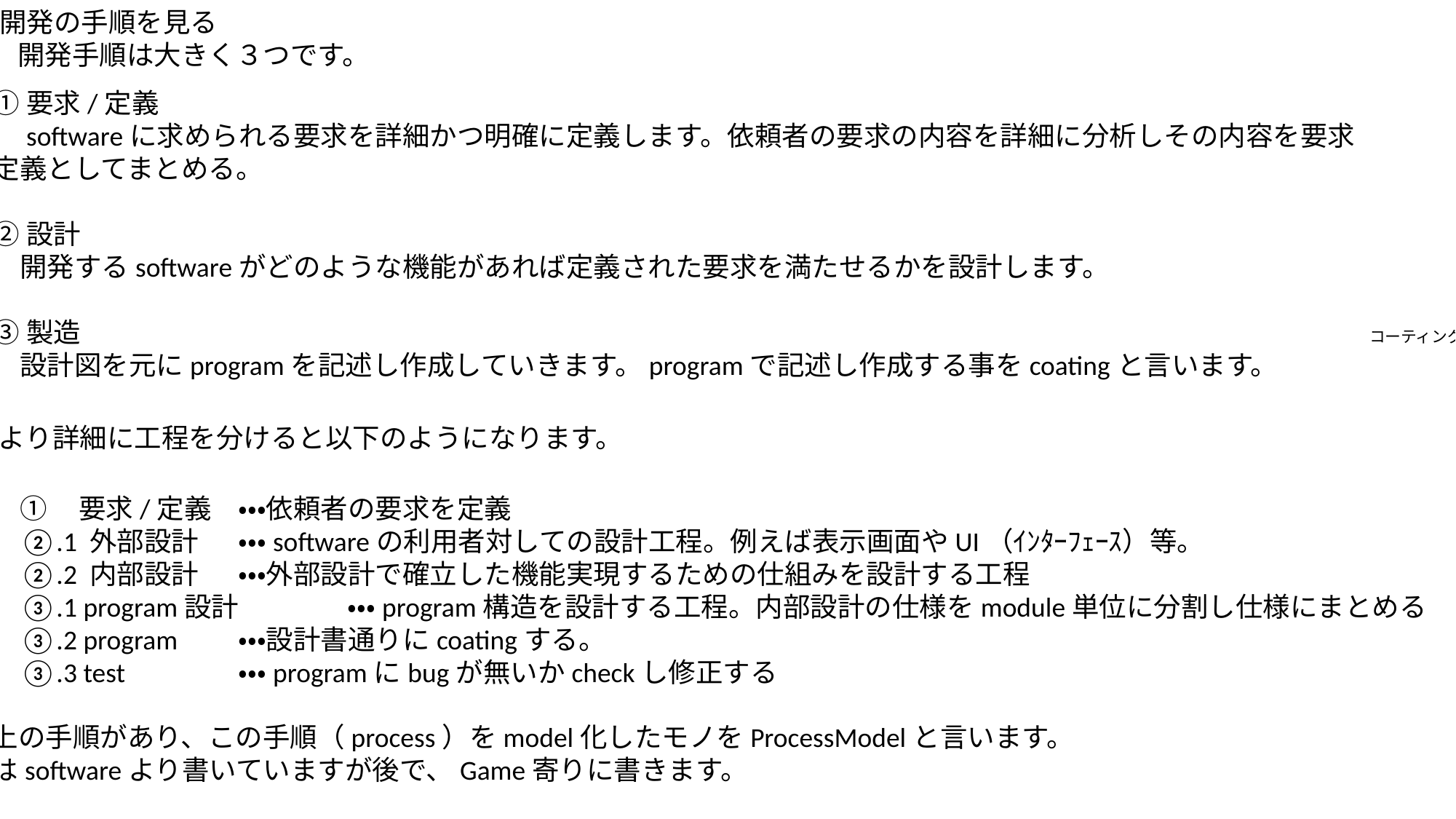

・開発の手順を見る
　開発手順は大きく３つです。
①要求/定義
　softwareに求められる要求を詳細かつ明確に定義します。依頼者の要求の内容を詳細に分析しその内容を要求
定義としてまとめる。

②設計
　開発するsoftwareがどのような機能があれば定義された要求を満たせるかを設計します。

③製造　　　　　　　　　　　　　　　　　　　　　　　　　　　　　　　　　　　　　　　　　　　　　　　 コーティング
　設計図を元にprogramを記述し作成していきます。programで記述し作成する事をcoatingと言います。
より詳細に工程を分けると以下のようになります。
①    要求/定義	・・・依頼者の要求を定義
②.1 外部設計	・・・softwareの利用者対しての設計工程。例えば表示画面やUI（ｲﾝﾀｰﾌｪｰｽ）等。
②.2 内部設計	・・・外部設計で確立した機能実現するための仕組みを設計する工程
③.1 program設計	・・・program構造を設計する工程。内部設計の仕様をmodule単位に分割し仕様にまとめる
③.2 program	・・・設計書通りにcoatingする。
③.3 test		・・・programにbugが無いかcheckし修正する
以上の手順があり、この手順（process）をmodel化したモノをProcessModelと言います。
今はsoftwareより書いていますが後で、Game寄りに書きます。